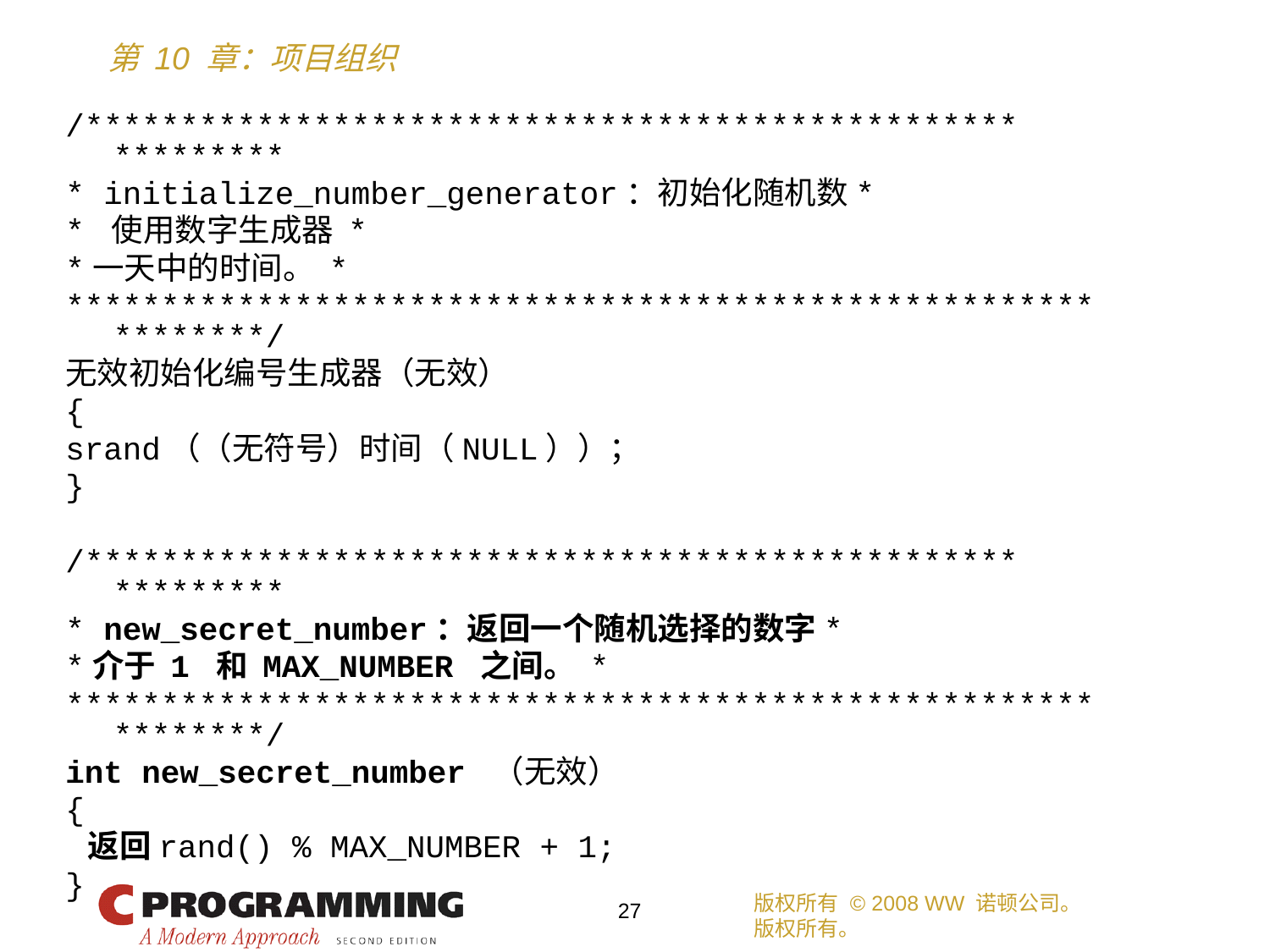

/************************************************* *********
* initialize_number_generator：初始化随机数*
* 使用数字生成器 *
*一天中的时间。 *
****************************************************** ********/
无效初始化编号生成器（无效）
{
srand（（无符号）时间（NULL））；
}

/************************************************* *********
* new_secret_number：返回一个随机选择的数字*
*介于 1 和 MAX_NUMBER 之间。 *
****************************************************** ********/
int new_secret_number （无效）
{
  返回rand() % MAX_NUMBER + 1;
}
版权所有 © 2008 WW 诺顿公司。
版权所有。
27